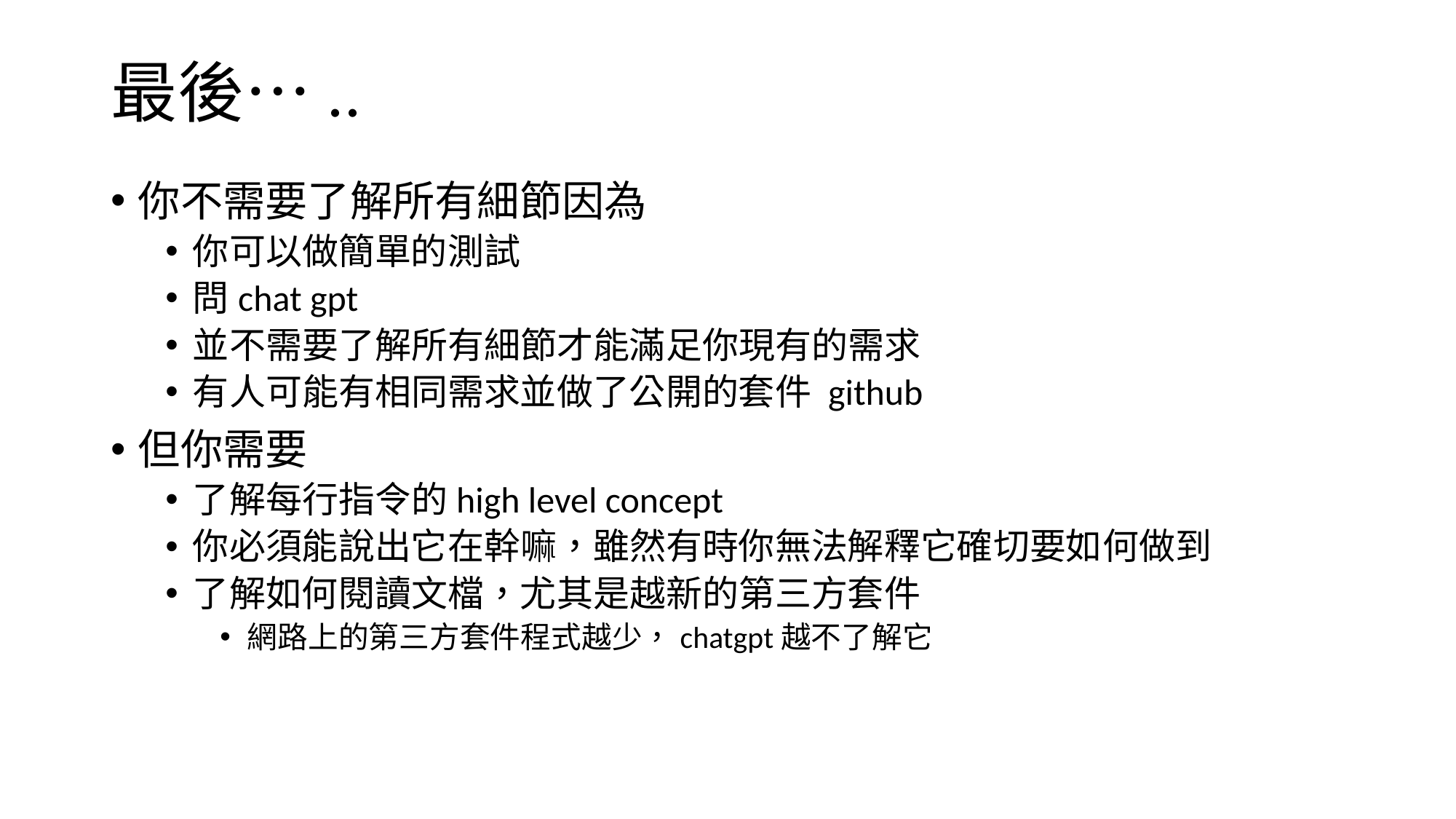

# 最後…..
你不需要了解所有細節因為
你可以做簡單的測試
問chat gpt
並不需要了解所有細節才能滿足你現有的需求
有人可能有相同需求並做了公開的套件 github
但你需要
了解每行指令的high level concept
你必須能說出它在幹嘛，雖然有時你無法解釋它確切要如何做到
了解如何閱讀文檔，尤其是越新的第三方套件
網路上的第三方套件程式越少，chatgpt越不了解它